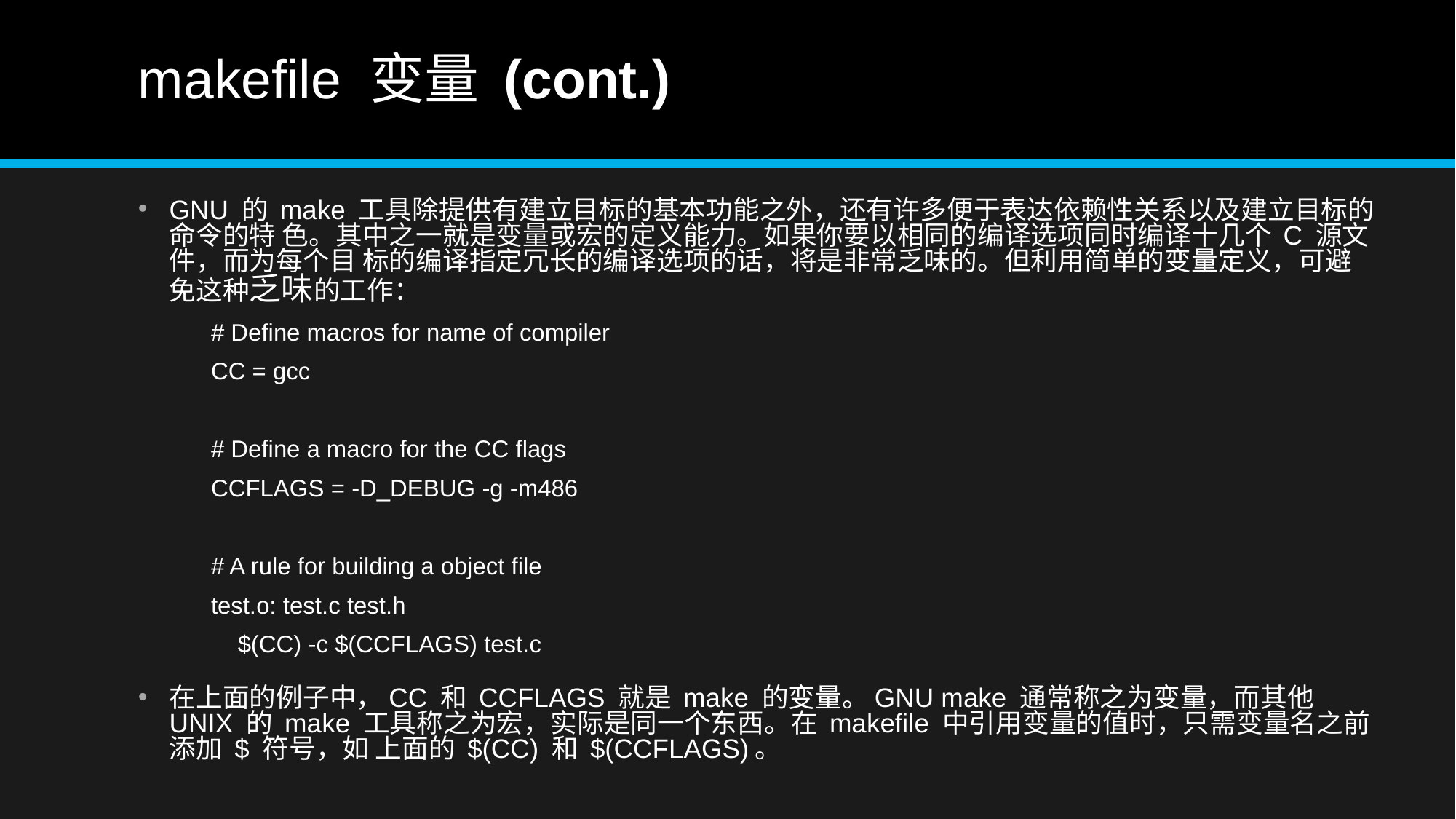

# makefile 变量 (cont.)
GNU 的 make 工具除提供有建立目标的基本功能之外，还有许多便于表达依赖性关系以及建立目标的命令的特 色。其中之一就是变量或宏的定义能力。如果你要以相同的编译选项同时编译十几个 C 源文件，而为每个目 标的编译指定冗长的编译选项的话，将是非常乏味的。但利用简单的变量定义，可避免这种乏味的工作：
# Define macros for name of compiler
CC = gcc

# Define a macro for the CC flags
CCFLAGS = -D_DEBUG -g -m486

# A rule for building a object file
test.o: test.c test.h
    $(CC) -c $(CCFLAGS) test.c
在上面的例子中，CC 和 CCFLAGS 就是 make 的变量。GNU make 通常称之为变量，而其他 UNIX 的 make 工具称之为宏，实际是同一个东西。在 makefile 中引用变量的值时，只需变量名之前添加 $ 符号，如 上面的 $(CC) 和 $(CCFLAGS)。